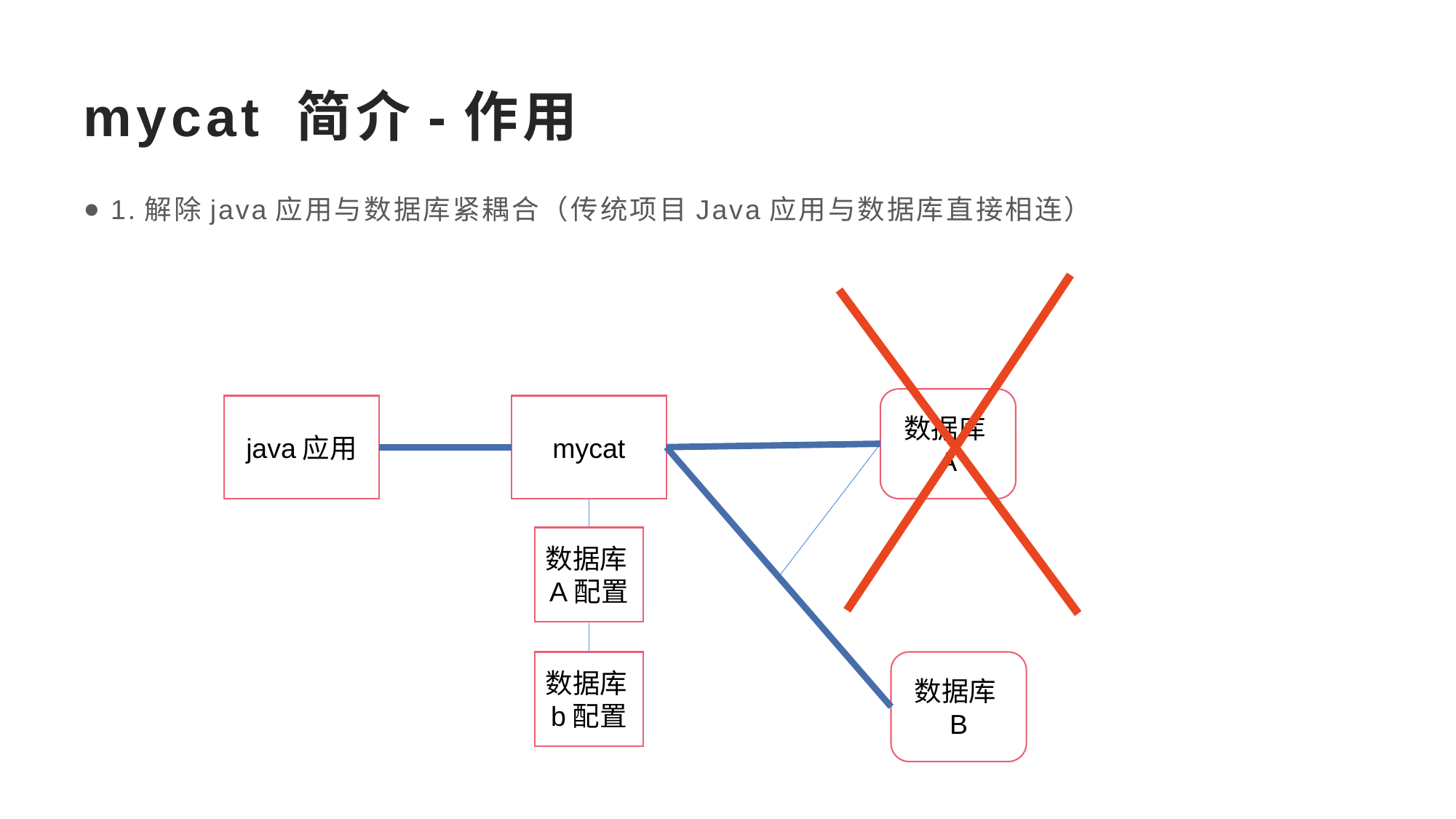

# mycat 简介-作用
1.解除java应用与数据库紧耦合（传统项目Java应用与数据库直接相连）

数据库A
java应用
mycat
数据库A配置
数据库b配置
数据库B